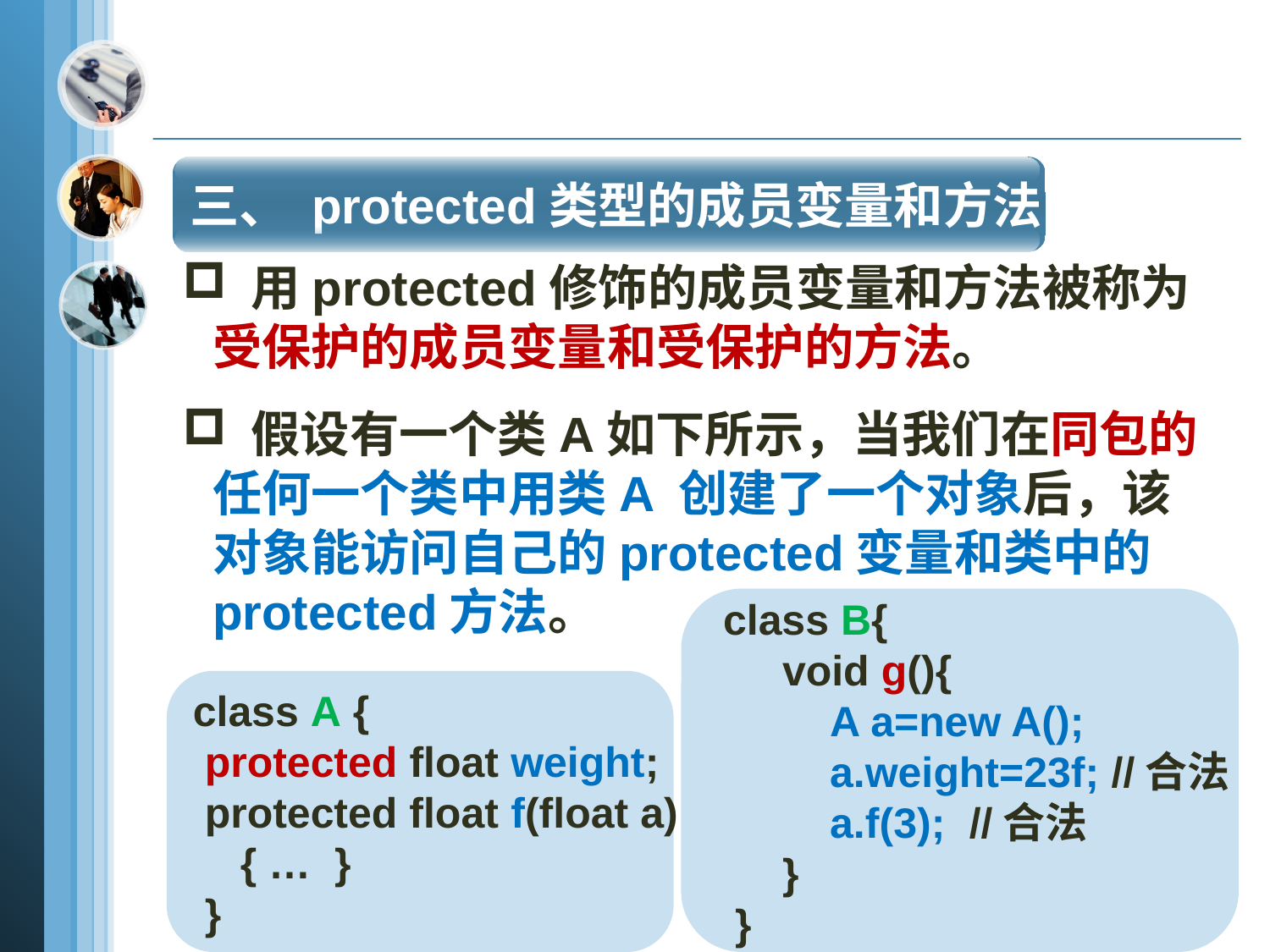

三、 protected类型的成员变量和方法

 用protected修饰的成员变量和方法被称为受保护的成员变量和受保护的方法。
 假设有一个类A如下所示，当我们在同包的任何一个类中用类A 创建了一个对象后，该对象能访问自己的protected变量和类中的protected方法。
 class B{
      void g(){
          A a=new A();
          a.weight=23f; //合法
          a.f(3);  //合法
      }
  }
class A {
 protected float weight;
 protected float f(float a)
    { …  }
 }